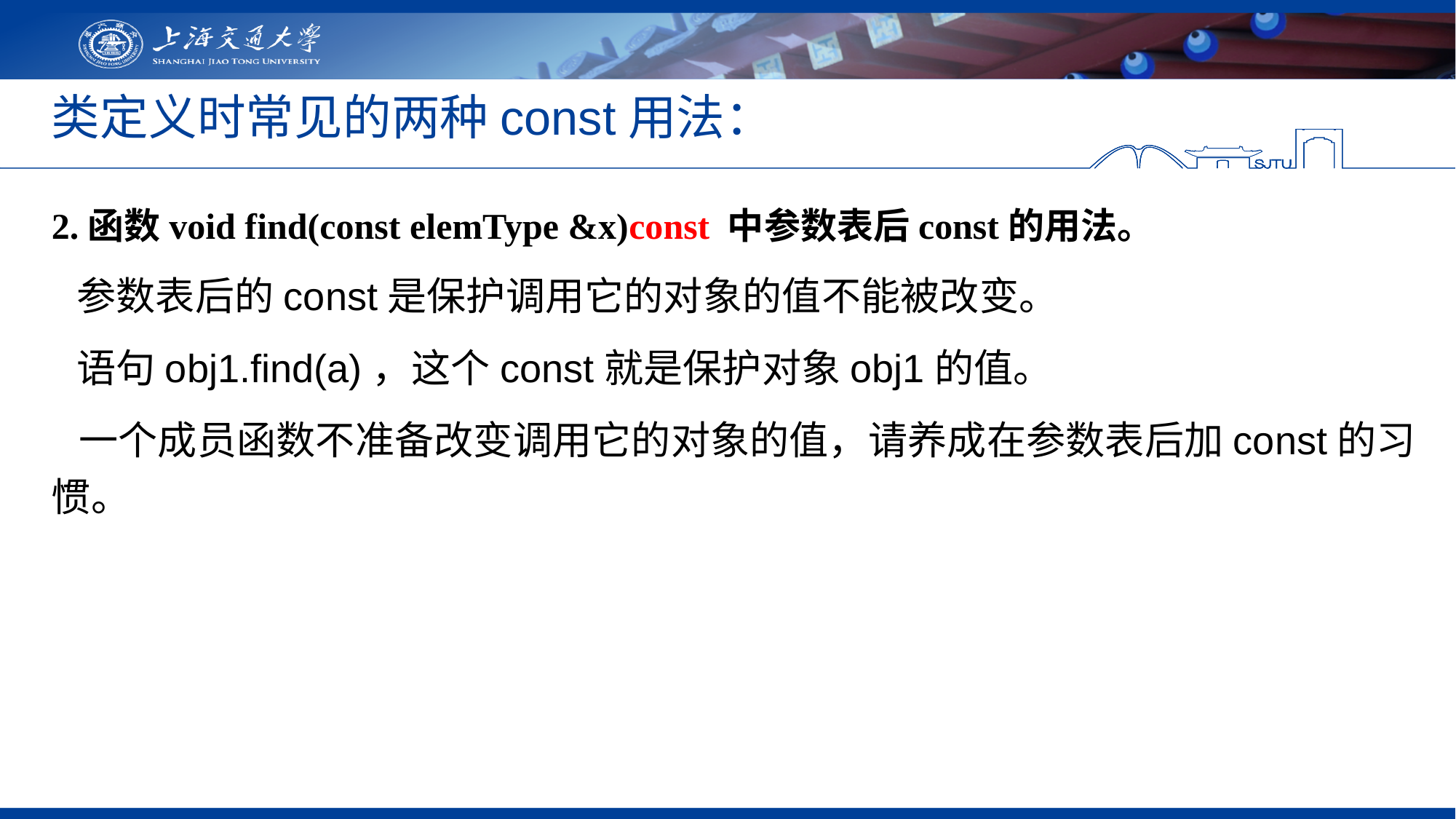

# 类定义时常见的两种const用法：
2.函数void find(const elemType &x)const 中参数表后const的用法。
  参数表后的const是保护调用它的对象的值不能被改变。
  语句obj1.find(a)，这个const就是保护对象obj1的值。
  一个成员函数不准备改变调用它的对象的值，请养成在参数表后加const的习惯。